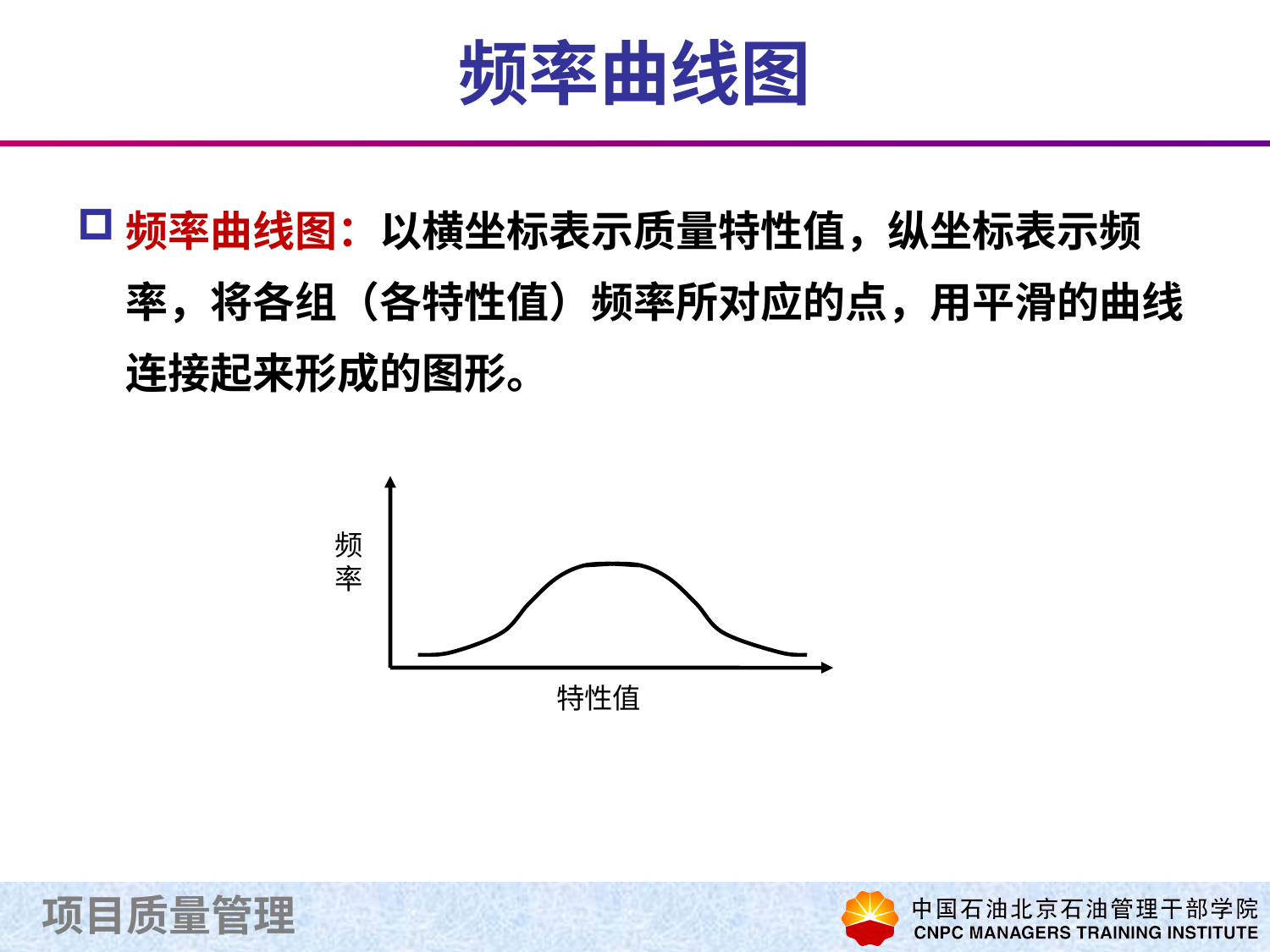

# 频率曲线图
频率曲线图：以横坐标表示质量特性值，纵坐标表示频率，将各组（各特性值）频率所对应的点，用平滑的曲线连接起来形成的图形。

频率

特性值